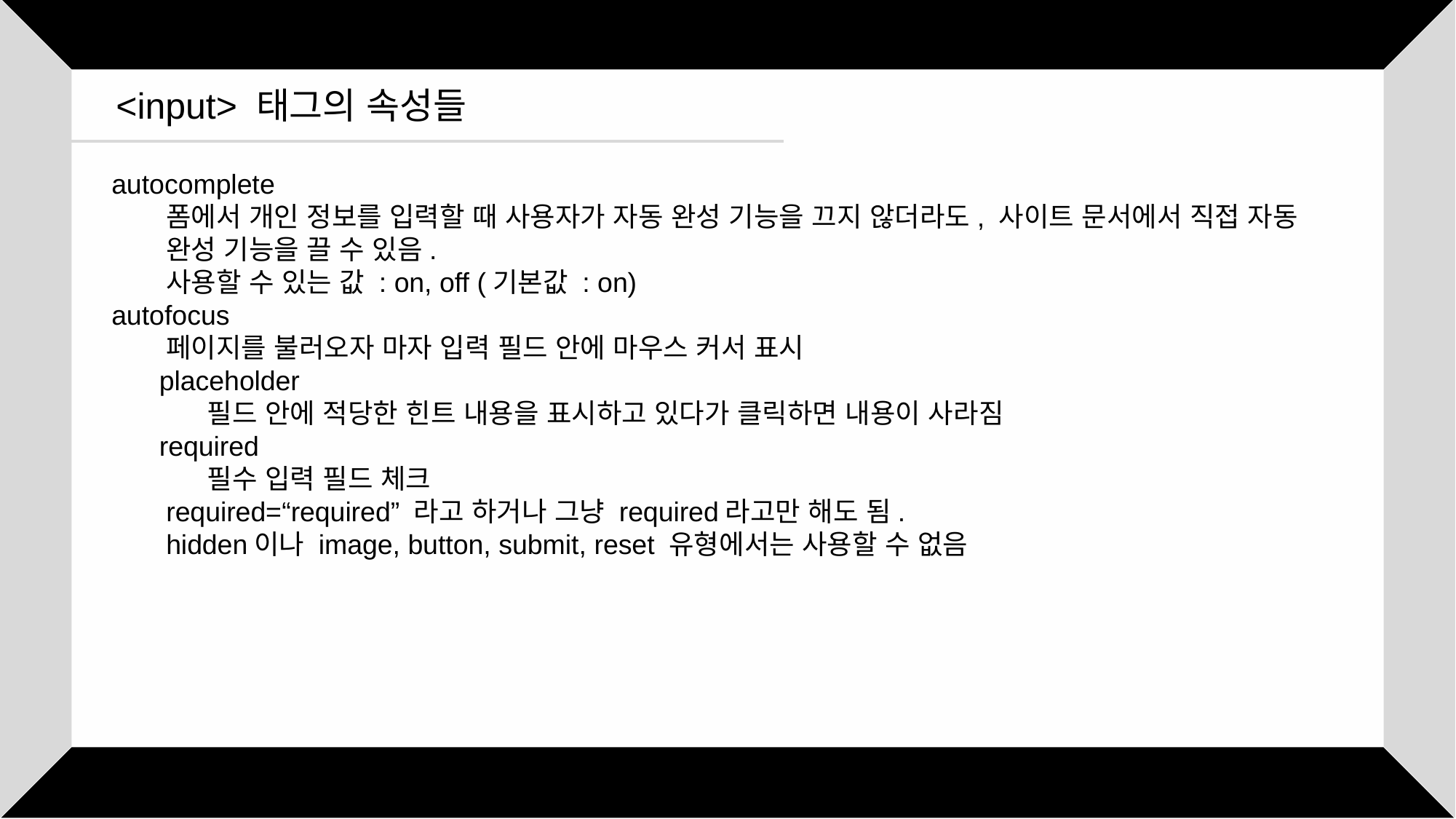

<input> 태그의 속성들
autocomplete
폼에서 개인 정보를 입력할 때 사용자가 자동 완성 기능을 끄지 않더라도, 사이트 문서에서 직접 자동 완성 기능을 끌 수 있음.
사용할 수 있는 값 : on, off (기본값 : on)
autofocus
페이지를 불러오자 마자 입력 필드 안에 마우스 커서 표시
placeholder
필드 안에 적당한 힌트 내용을 표시하고 있다가 클릭하면 내용이 사라짐
required
필수 입력 필드 체크
required=“required” 라고 하거나 그냥 required라고만 해도 됨.
hidden이나 image, button, submit, reset 유형에서는 사용할 수 없음